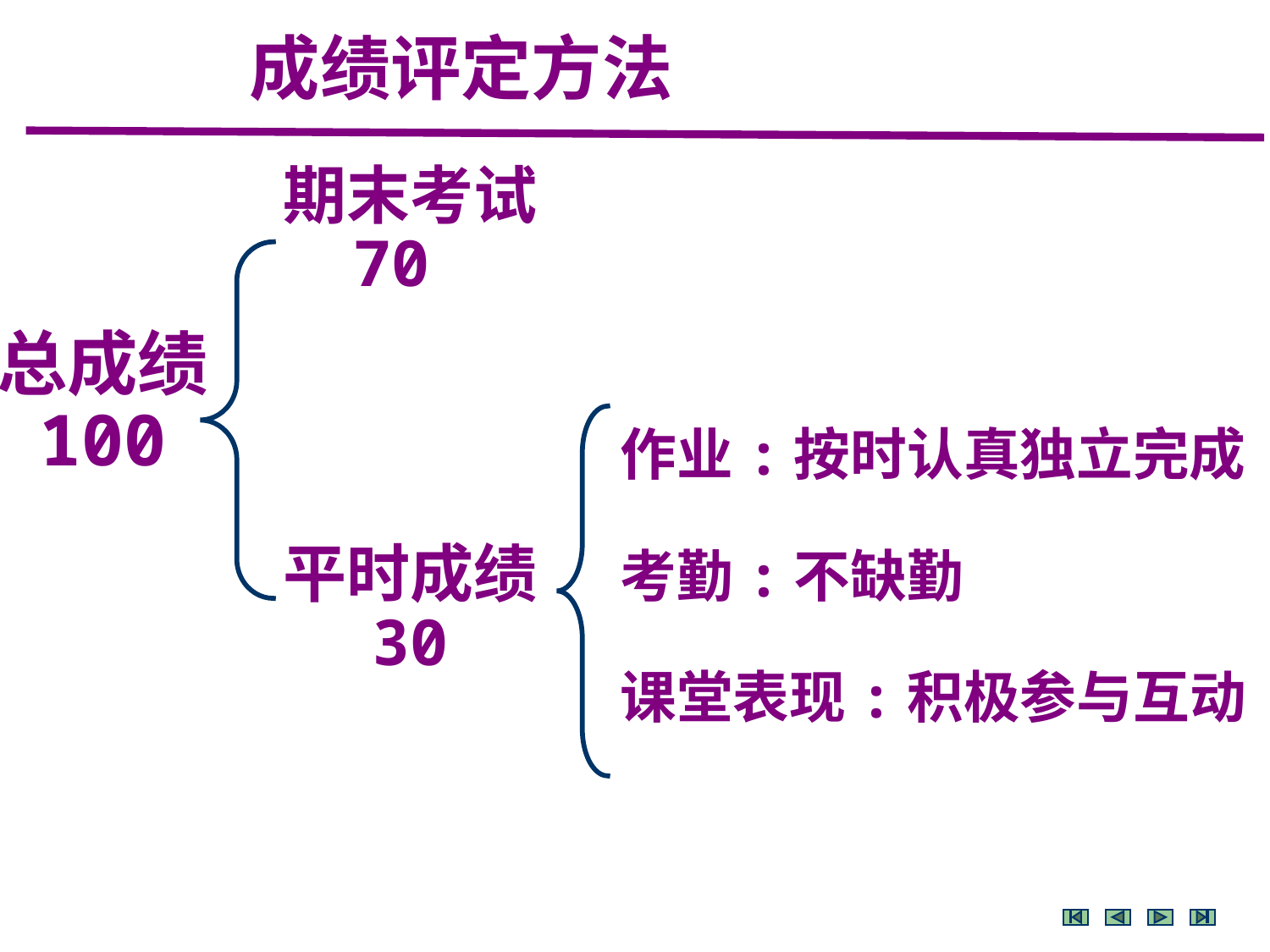

成绩评定方法
期末考试
70

总成绩
100

作业:按时认真独立完成

考勤:不缺勤

课堂表现:积极参与互动
平时成绩
30